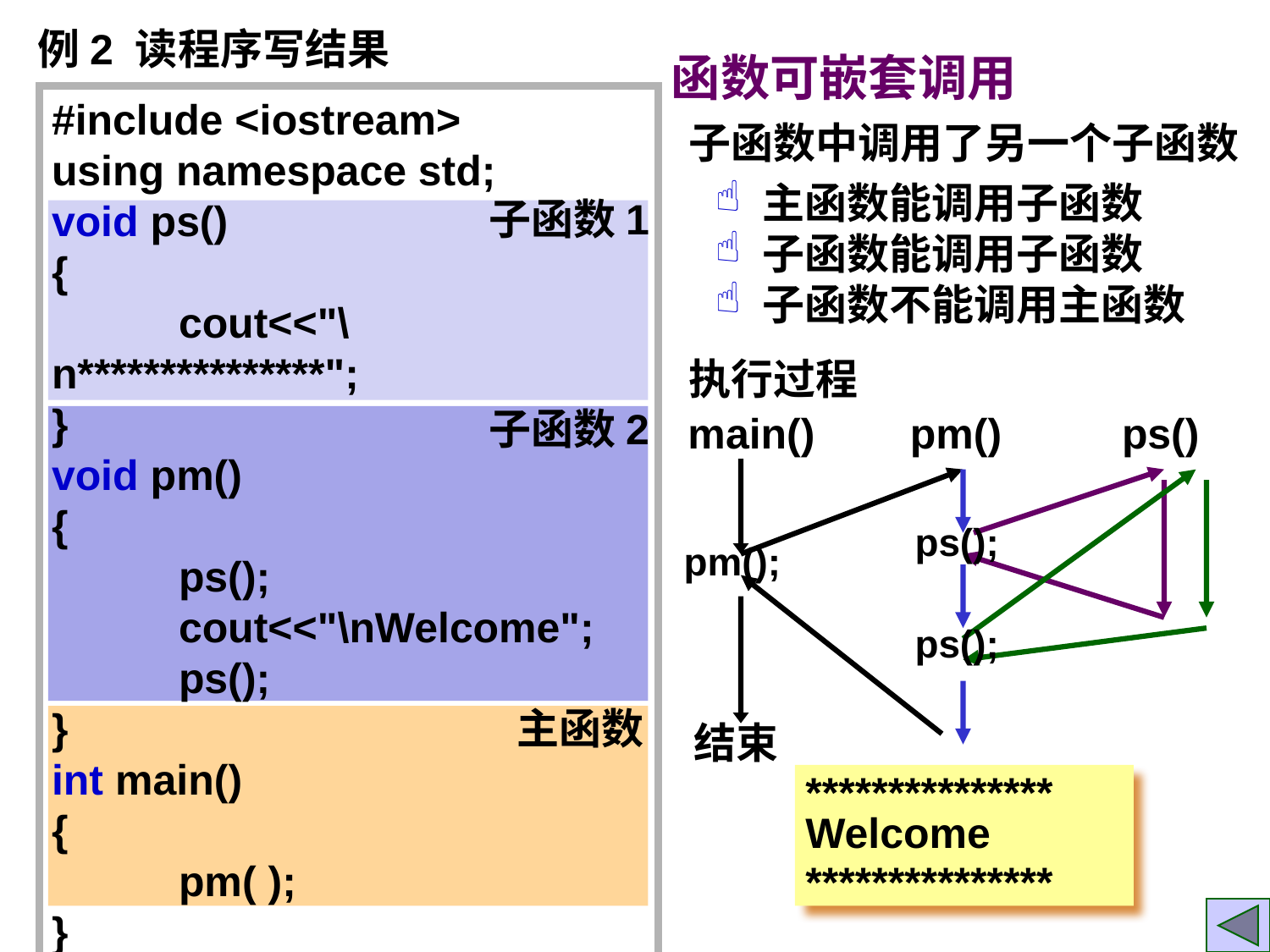

例2 读程序写结果
 函数可嵌套调用
#include <iostream>
using namespace std;
void ps()
{
	cout<<"\n***************";
}
void pm()
{
	ps();
	cout<<"\nWelcome";
	ps();
}
int main()
{
	pm( );
}
子函数中调用了另一个子函数
主函数能调用子函数
子函数能调用子函数
子函数不能调用主函数
子函数1

执行过程
子函数2

main()
ps()
pm()

ps();
pm();

ps();

主函数

结束

***************

Welcome
***************